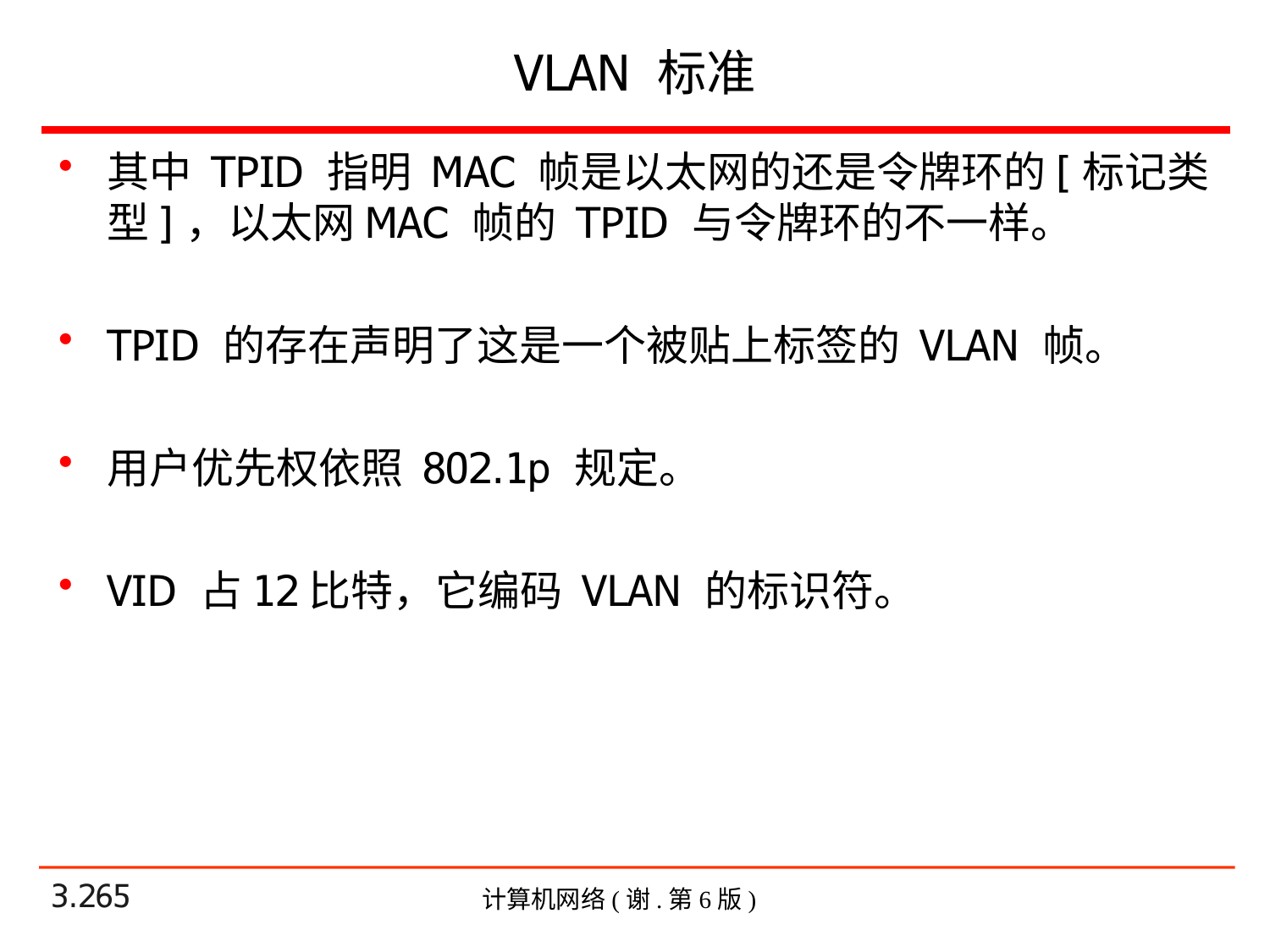

# VLAN 标准
其中 TPID 指明 MAC 帧是以太网的还是令牌环的[标记类型]，以太网MAC 帧的 TPID 与令牌环的不一样。

TPID 的存在声明了这是一个被贴上标签的 VLAN 帧。

用户优先权依照 802.1p 规定。

VID 占12比特，它编码 VLAN 的标识符。